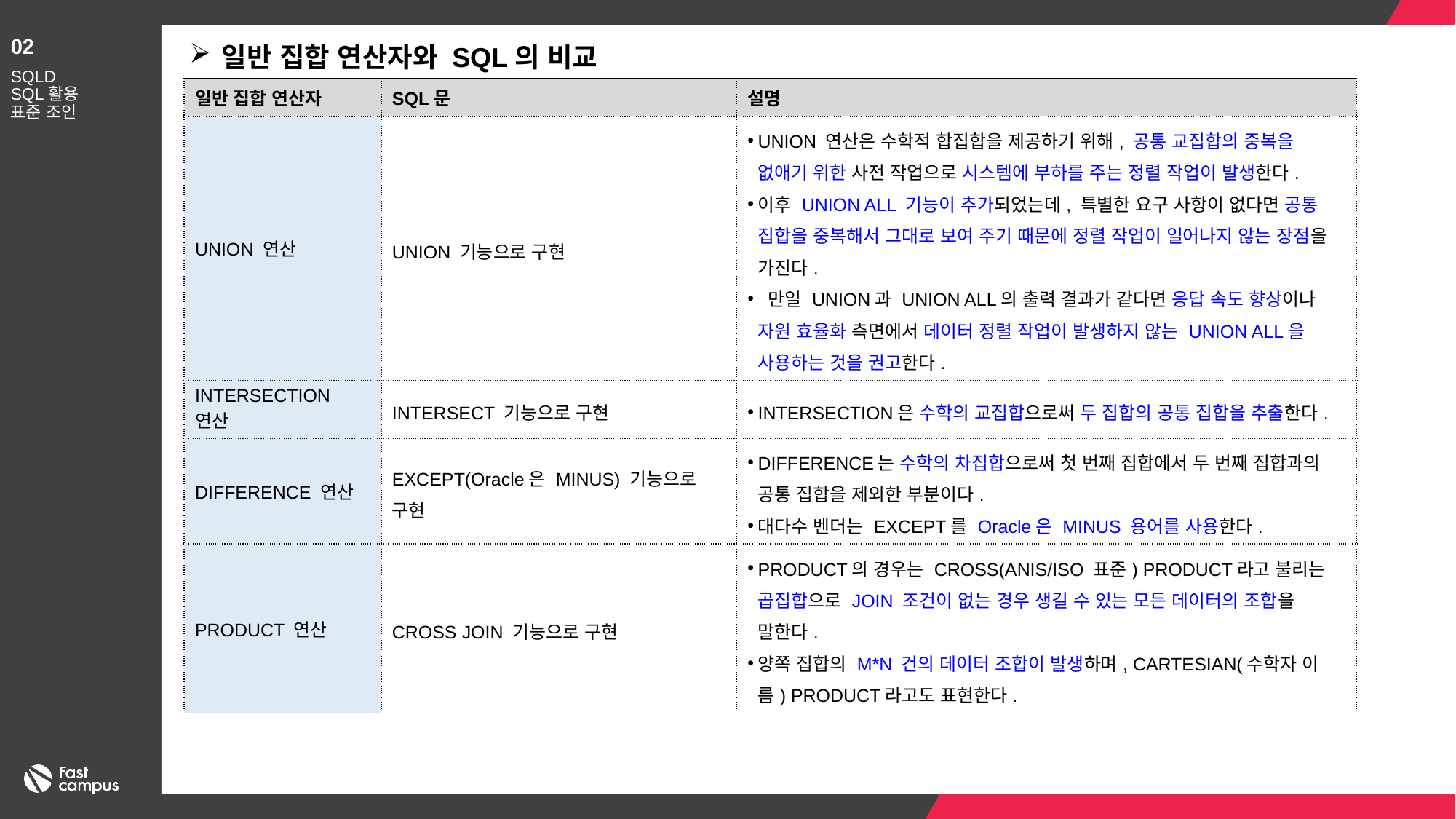

02
일반 집합 연산자와 SQL의 비교
SQLD
SQL활용
표준 조인
| 일반 집합 연산자 | SQL문 | 설명 |
| --- | --- | --- |
| UNION 연산 | UNION 기능으로 구현 | UNION 연산은 수학적 합집합을 제공하기 위해, 공통 교집합의 중복을 없애기 위한 사전 작업으로 시스템에 부하를 주는 정렬 작업이 발생한다. 이후 UNION ALL 기능이 추가되었는데, 특별한 요구 사항이 없다면 공통 집합을 중복해서 그대로 보여 주기 때문에 정렬 작업이 일어나지 않는 장점을 가진다. 만일 UNION과 UNION ALL의 출력 결과가 같다면 응답 속도 향상이나 자원 효율화 측면에서 데이터 정렬 작업이 발생하지 않는 UNION ALL을 사용하는 것을 권고한다. |
| INTERSECTION 연산 | INTERSECT 기능으로 구현 | INTERSECTION은 수학의 교집합으로써 두 집합의 공통 집합을 추출한다. |
| DIFFERENCE 연산 | EXCEPT(Oracle은 MINUS) 기능으로 구현 | DIFFERENCE는 수학의 차집합으로써 첫 번째 집합에서 두 번째 집합과의 공통 집합을 제외한 부분이다. 대다수 벤더는 EXCEPT를 Oracle은 MINUS 용어를 사용한다. |
| PRODUCT 연산 | CROSS JOIN 기능으로 구현 | PRODUCT의 경우는 CROSS(ANIS/ISO 표준) PRODUCT라고 불리는 곱집합으로 JOIN 조건이 없는 경우 생길 수 있는 모든 데이터의 조합을 말한다. 양쪽 집합의 M\*N 건의 데이터 조합이 발생하며, CARTESIAN(수학자 이름) PRODUCT라고도 표현한다. |